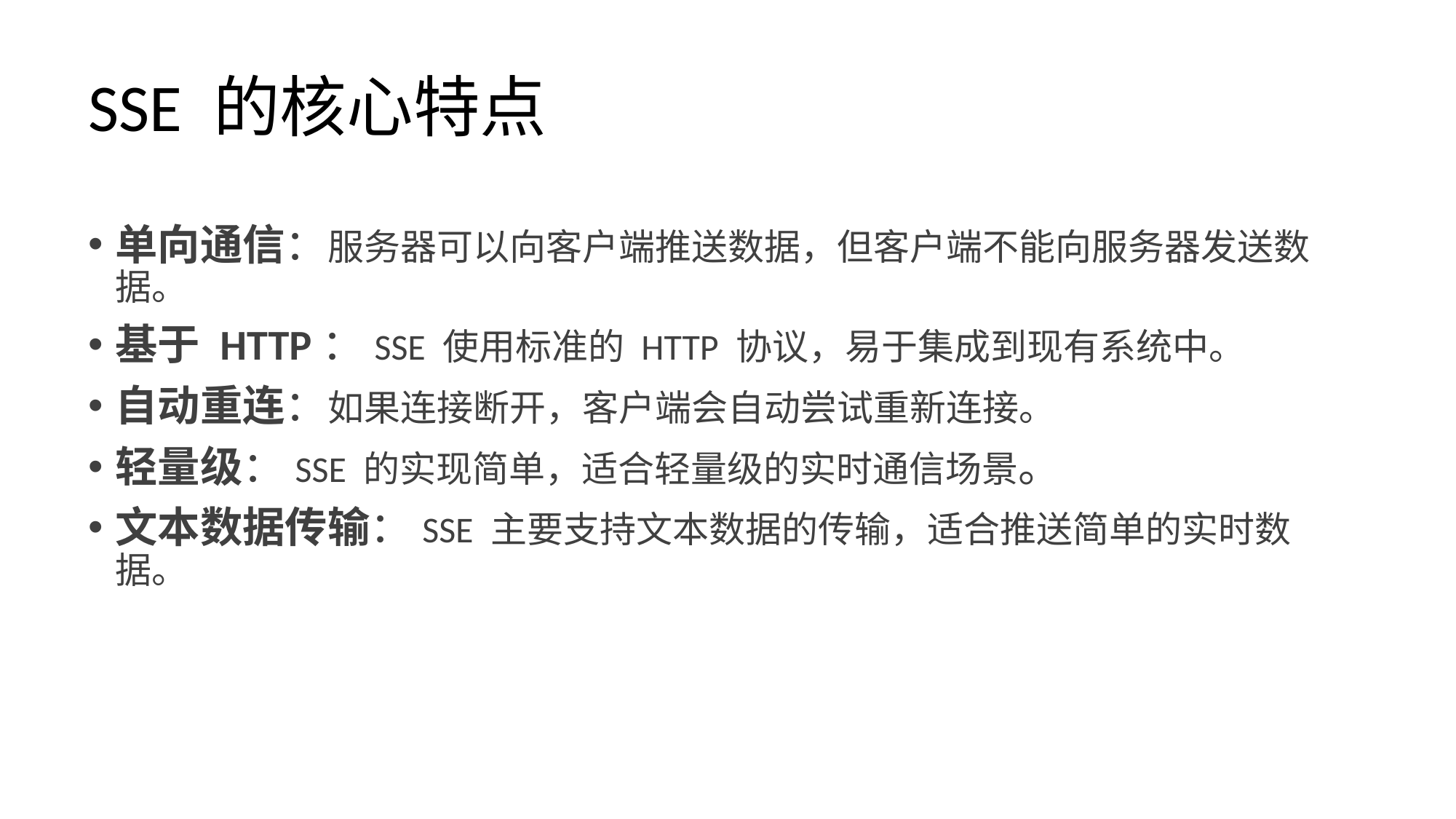

# SSE 的核心特点
单向通信：服务器可以向客户端推送数据，但客户端不能向服务器发送数据。
基于 HTTP：SSE 使用标准的 HTTP 协议，易于集成到现有系统中。
自动重连：如果连接断开，客户端会自动尝试重新连接。
轻量级：SSE 的实现简单，适合轻量级的实时通信场景。
文本数据传输：SSE 主要支持文本数据的传输，适合推送简单的实时数据。